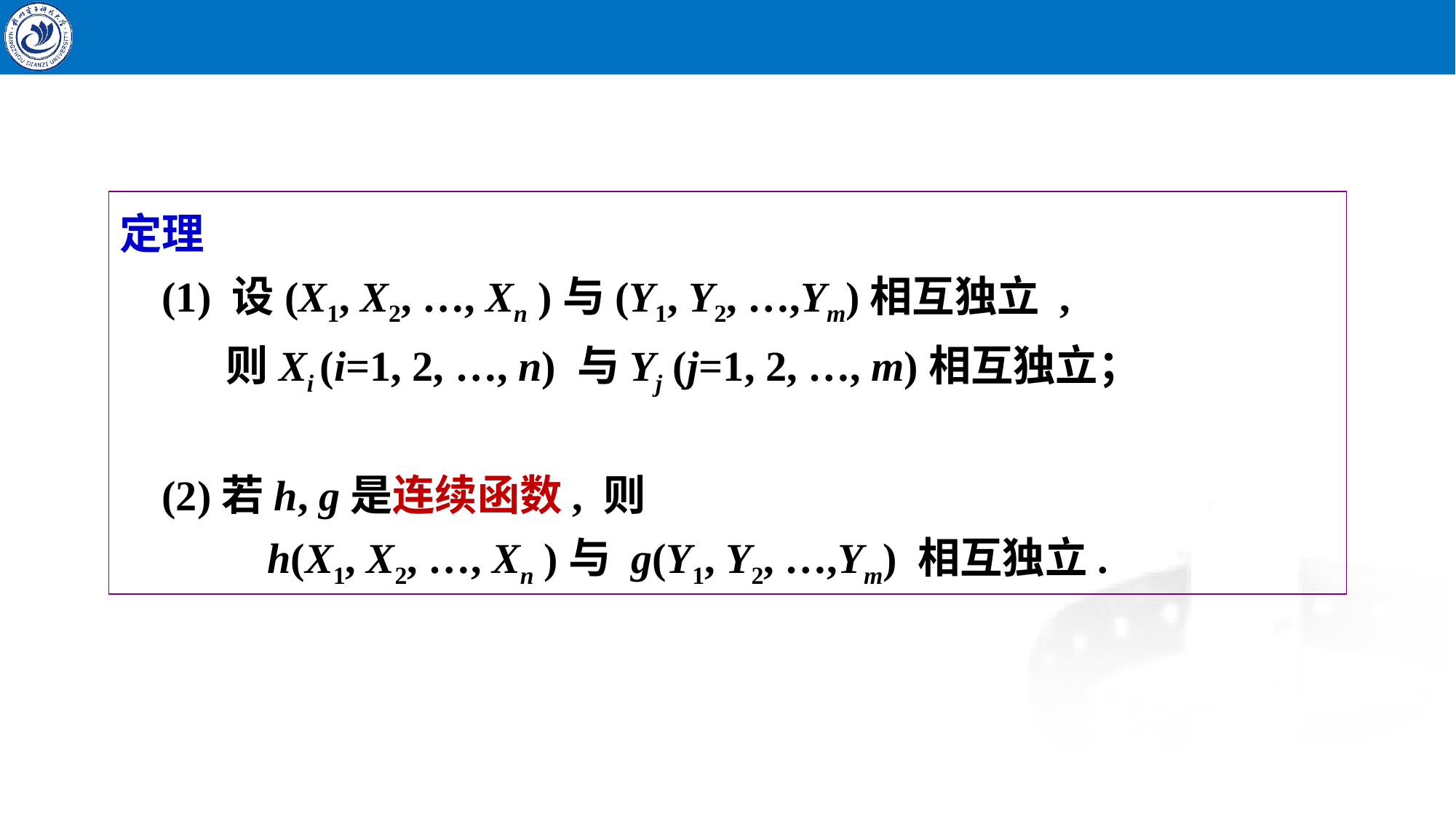

定理
    (1) 设(X1, X2, …, Xn )与(Y1, Y2, …,Ym)相互独立 ,
          则Xi (i=1, 2, …, n) 与Yj (j=1, 2, …, m)相互独立；

    (2)若h, g是连续函数, 则
              h(X1, X2, …, Xn )与 g(Y1, Y2, …,Ym) 相互独立.